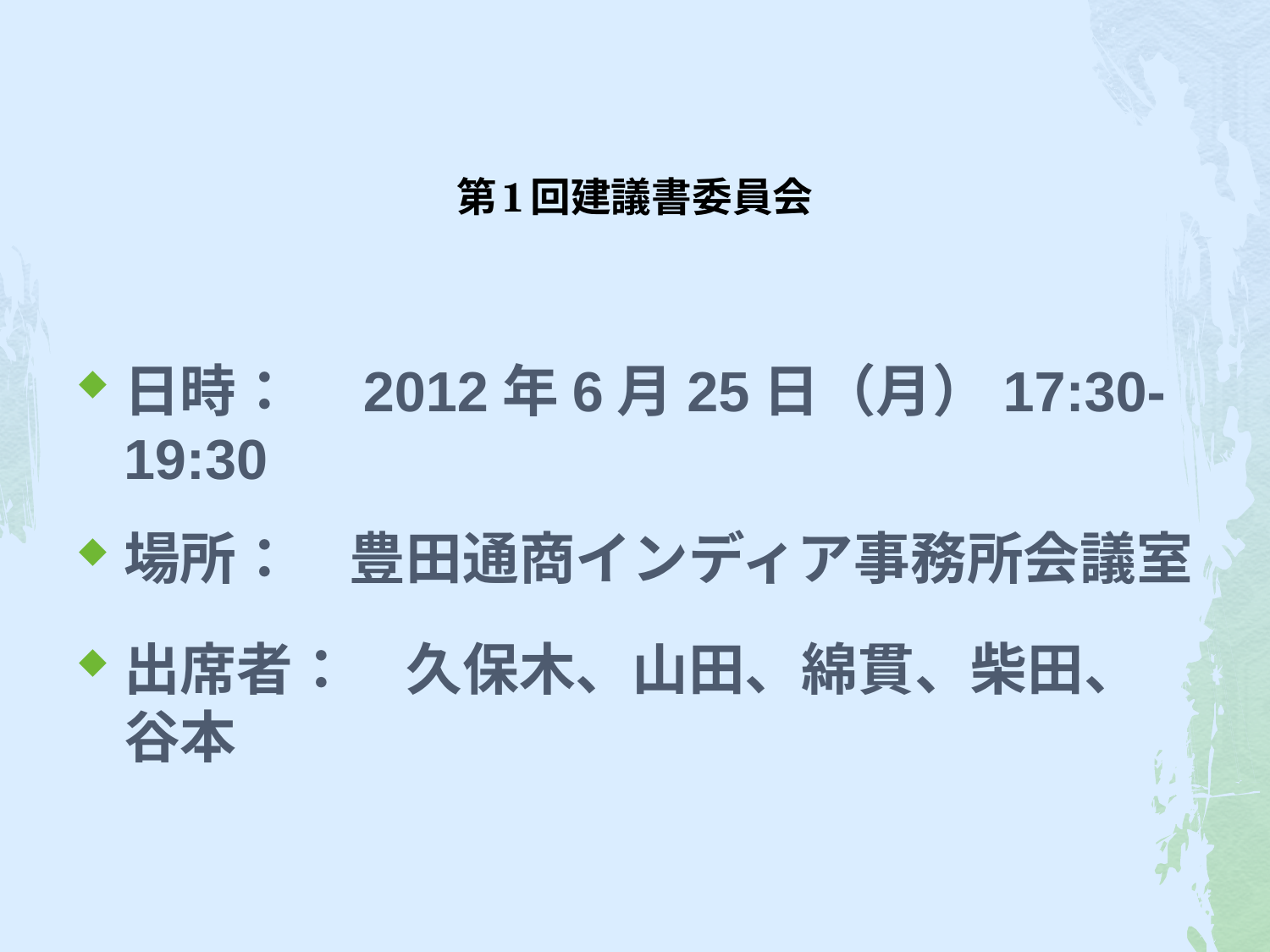

# 第1回建議書委員会
日時：　2012年6月25日（月）17:30-19:30
場所：　豊田通商インディア事務所会議室
出席者：　久保木、山田、綿貫、柴田、谷本